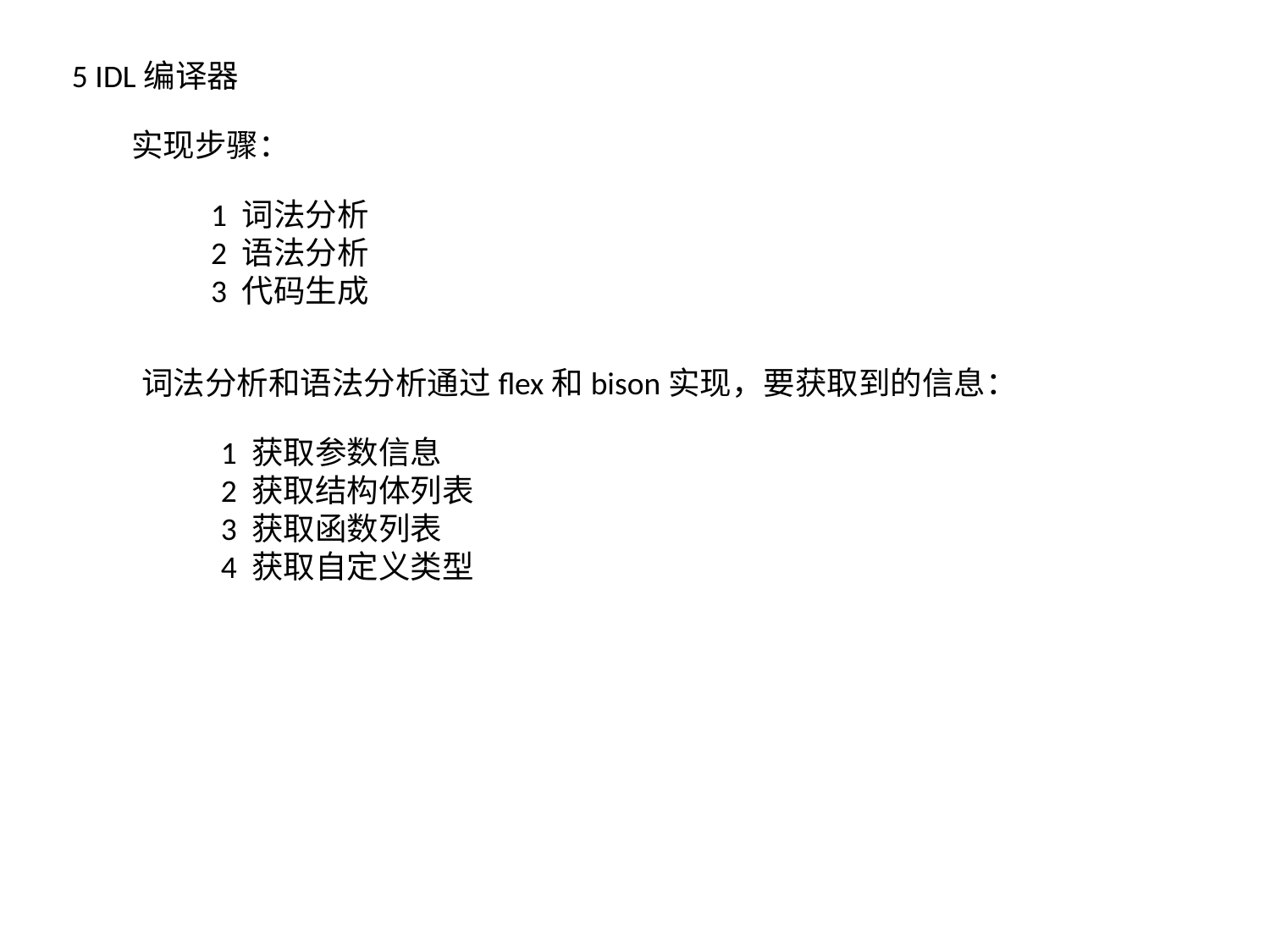

5 IDL编译器
实现步骤：
1 词法分析
2 语法分析
3 代码生成
词法分析和语法分析通过flex和bison实现，要获取到的信息：
1 获取参数信息
2 获取结构体列表
3 获取函数列表
4 获取自定义类型